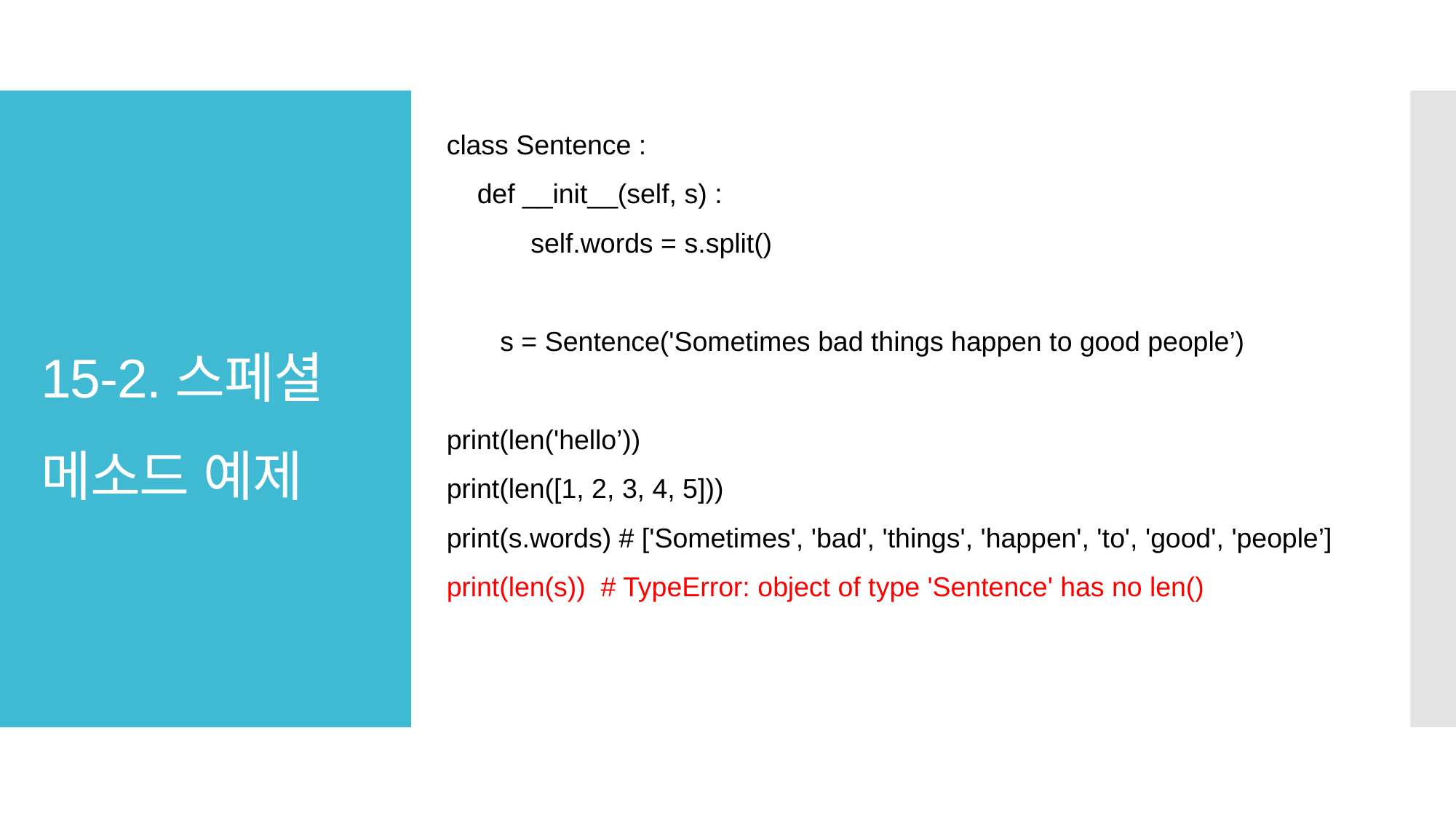

class Sentence :
    def __init__(self, s) :
           self.words = s.split()

       s = Sentence('Sometimes bad things happen to good people’)

print(len('hello’))
print(len([1, 2, 3, 4, 5]))
print(s.words) # ['Sometimes', 'bad', 'things', 'happen', 'to', 'good', 'people’]
print(len(s))  # TypeError: object of type 'Sentence' has no len()
# 15-2.스페셜 메소드 예제